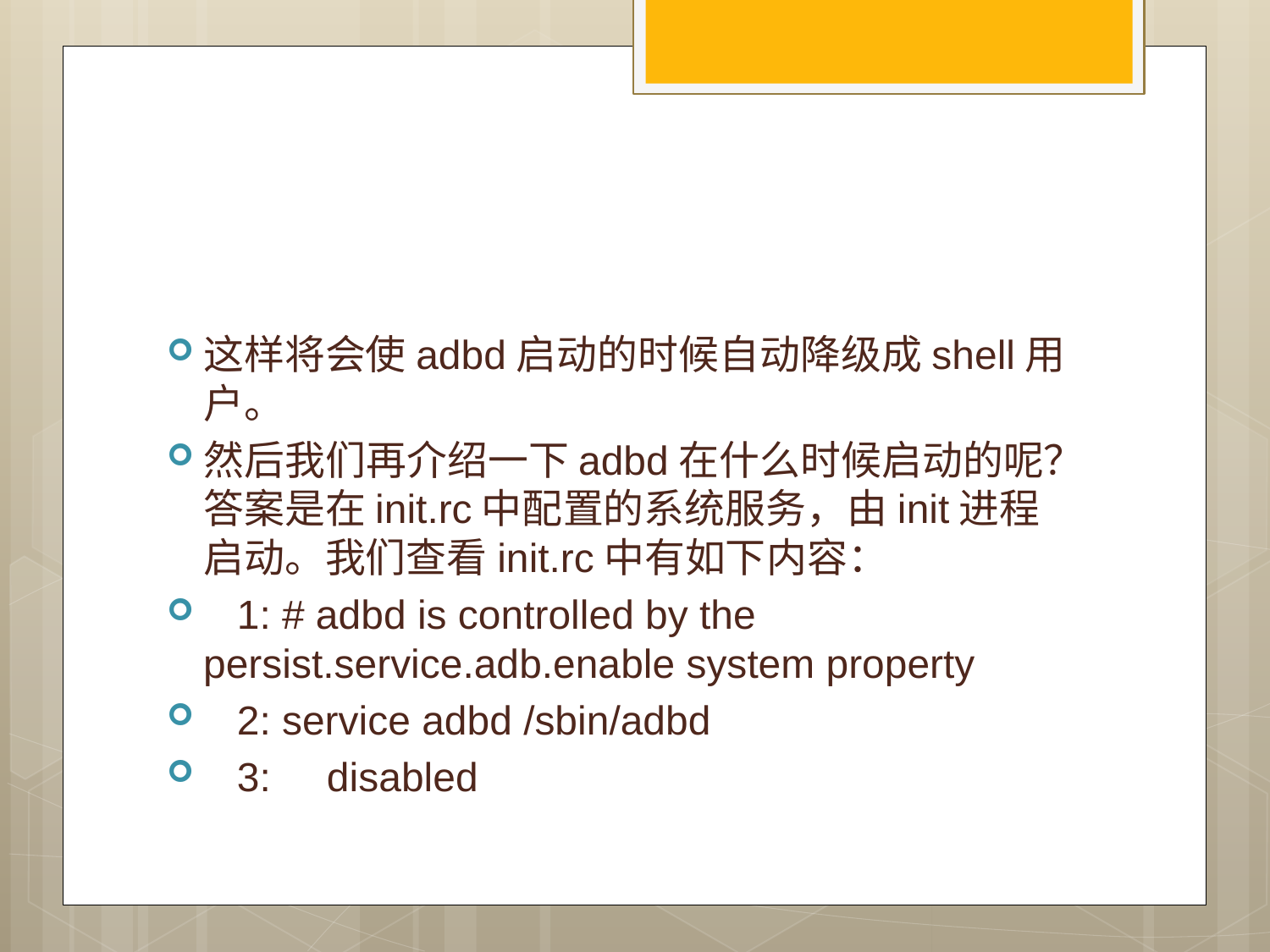

#
这样将会使adbd启动的时候自动降级成shell用户。
然后我们再介绍一下adbd在什么时候启动的呢？答案是在init.rc中配置的系统服务，由init进程启动。我们查看init.rc中有如下内容：
   1: # adbd is controlled by the persist.service.adb.enable system property
   2: service adbd /sbin/adbd
   3:     disabled